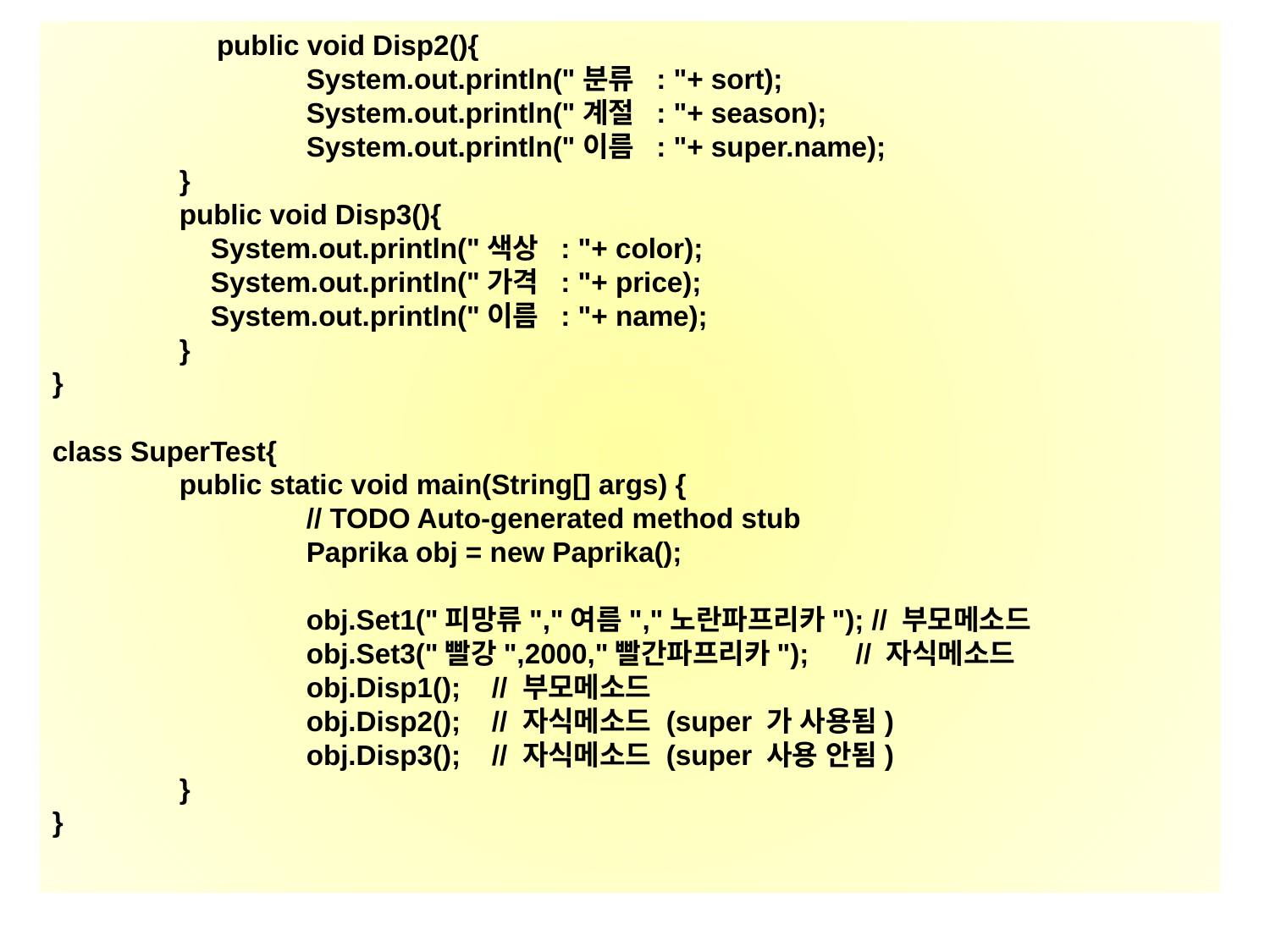

public void Disp2(){
		System.out.println("분류  : "+ sort);
		System.out.println("계절  : "+ season);
		System.out.println("이름  : "+ super.name);
	}
	public void Disp3(){
	    System.out.println("색상  : "+ color);
	    System.out.println("가격  : "+ price);
	    System.out.println("이름  : "+ name);
	}
}

class SuperTest{
	public static void main(String[] args) {
		// TODO Auto-generated method stub
		Paprika obj = new Paprika();

		obj.Set1("피망류","여름","노란파프리카"); // 부모메소드
		obj.Set3("빨강",2000,"빨간파프리카");      // 자식메소드
		obj.Disp1();    // 부모메소드
		obj.Disp2();    // 자식메소드 (super 가 사용됨)
		obj.Disp3();    // 자식메소드 (super 사용 안됨)
	}
}